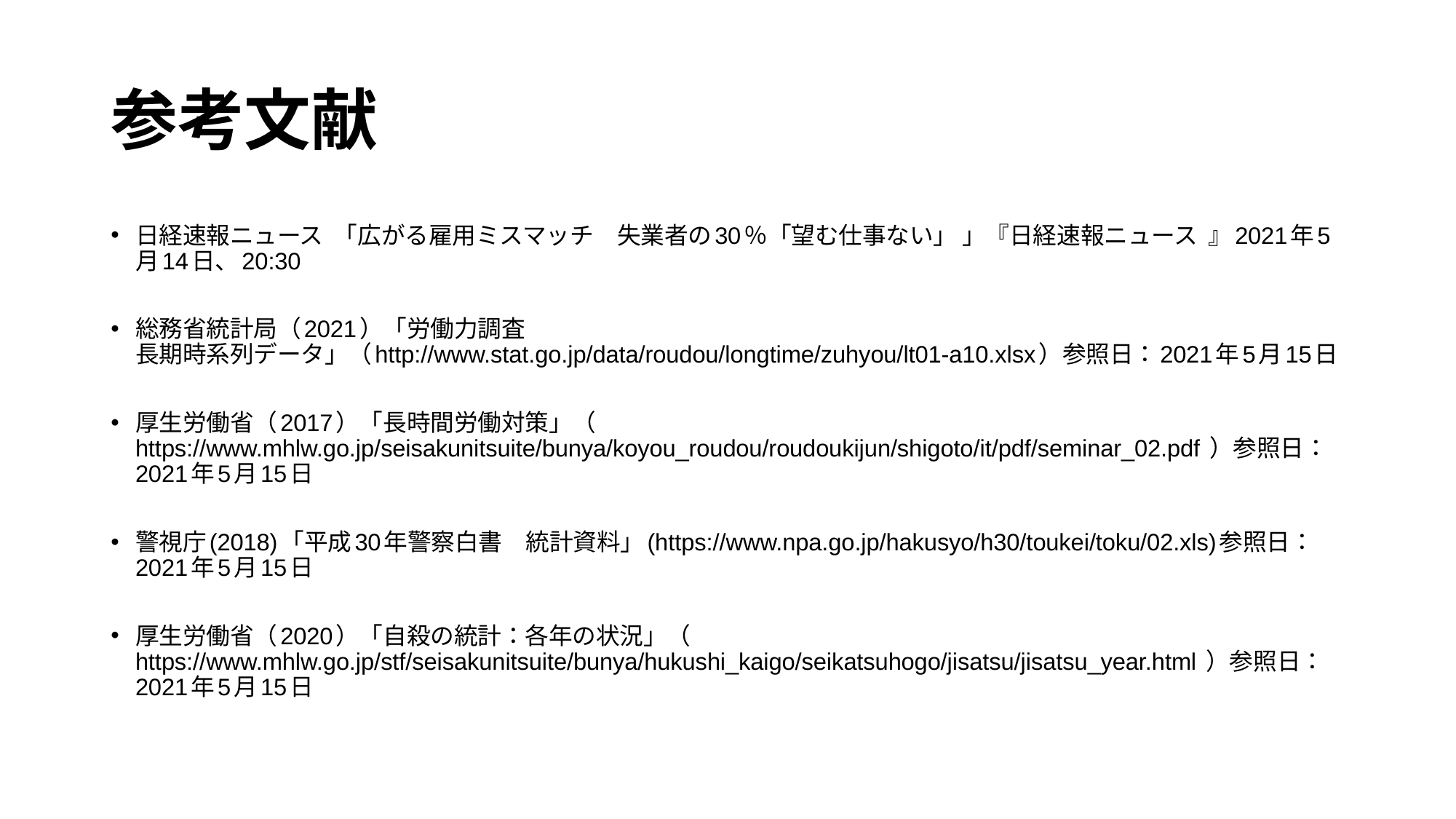

# 参考文献
日経速報ニュース  「広がる雇用ミスマッチ　失業者の30％「望む仕事ない」 」『日経速報ニュース  』2021年5月14日、20:30

総務省統計局（2021）「労働力調査　長期時系列データ」（http://www.stat.go.jp/data/roudou/longtime/zuhyou/lt01-a10.xlsx）参照日：2021年5月15日

厚生労働省（2017）「長時間労働対策」（ https://www.mhlw.go.jp/seisakunitsuite/bunya/koyou_roudou/roudoukijun/shigoto/it/pdf/seminar_02.pdf ）参照日：2021年5月15日

警視庁(2018)「平成30年警察白書　統計資料」(https://www.npa.go.jp/hakusyo/h30/toukei/toku/02.xls)参照日：2021年5月15日

厚生労働省（2020）「自殺の統計：各年の状況」（ https://www.mhlw.go.jp/stf/seisakunitsuite/bunya/hukushi_kaigo/seikatsuhogo/jisatsu/jisatsu_year.html ）参照日：2021年5月15日